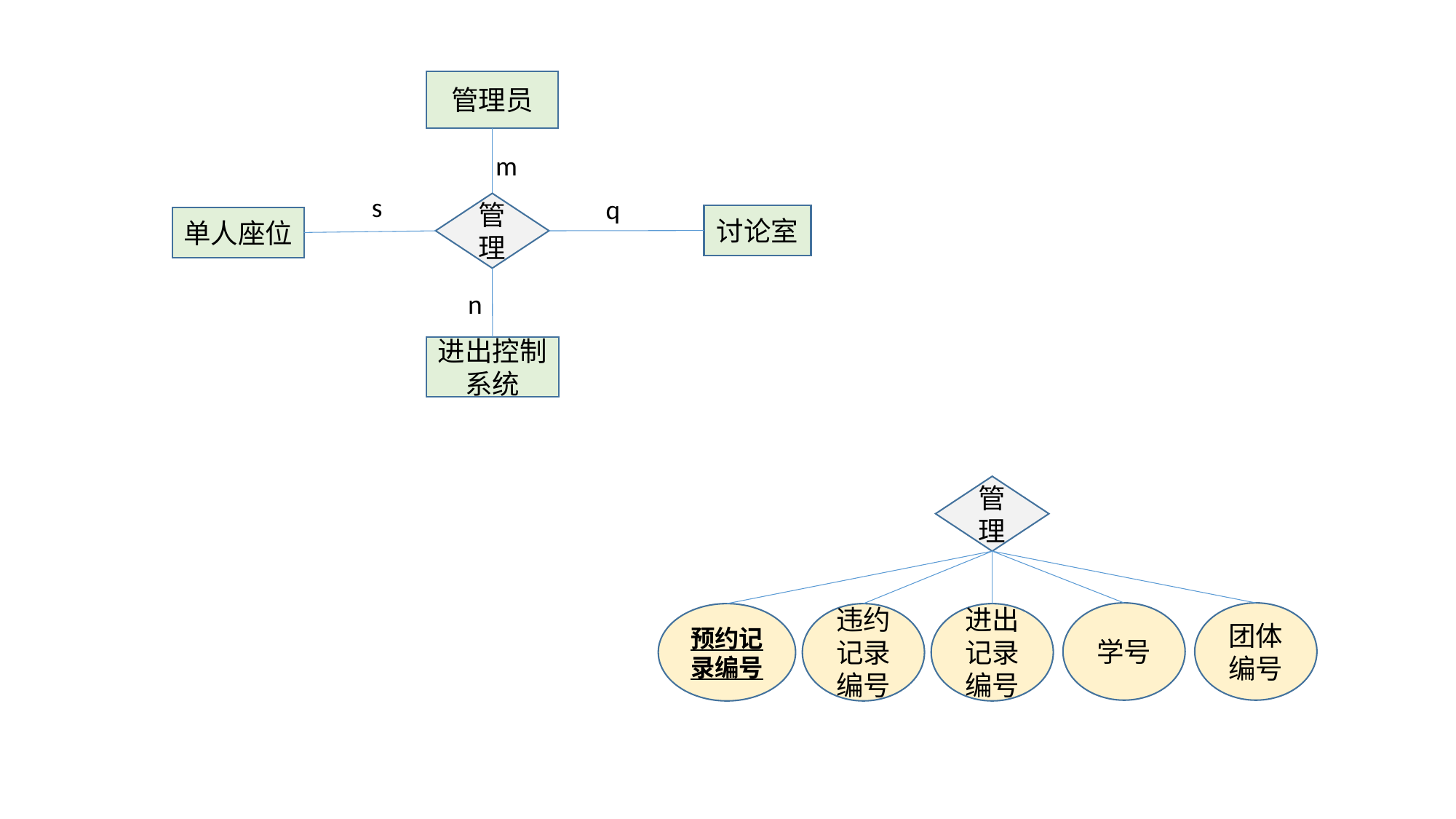

管理员
m
s
q
管理
讨论室
单人座位
n
进出控制系统
管理
团体编号
学号
违约记录编号
进出记录编号
预约记录编号